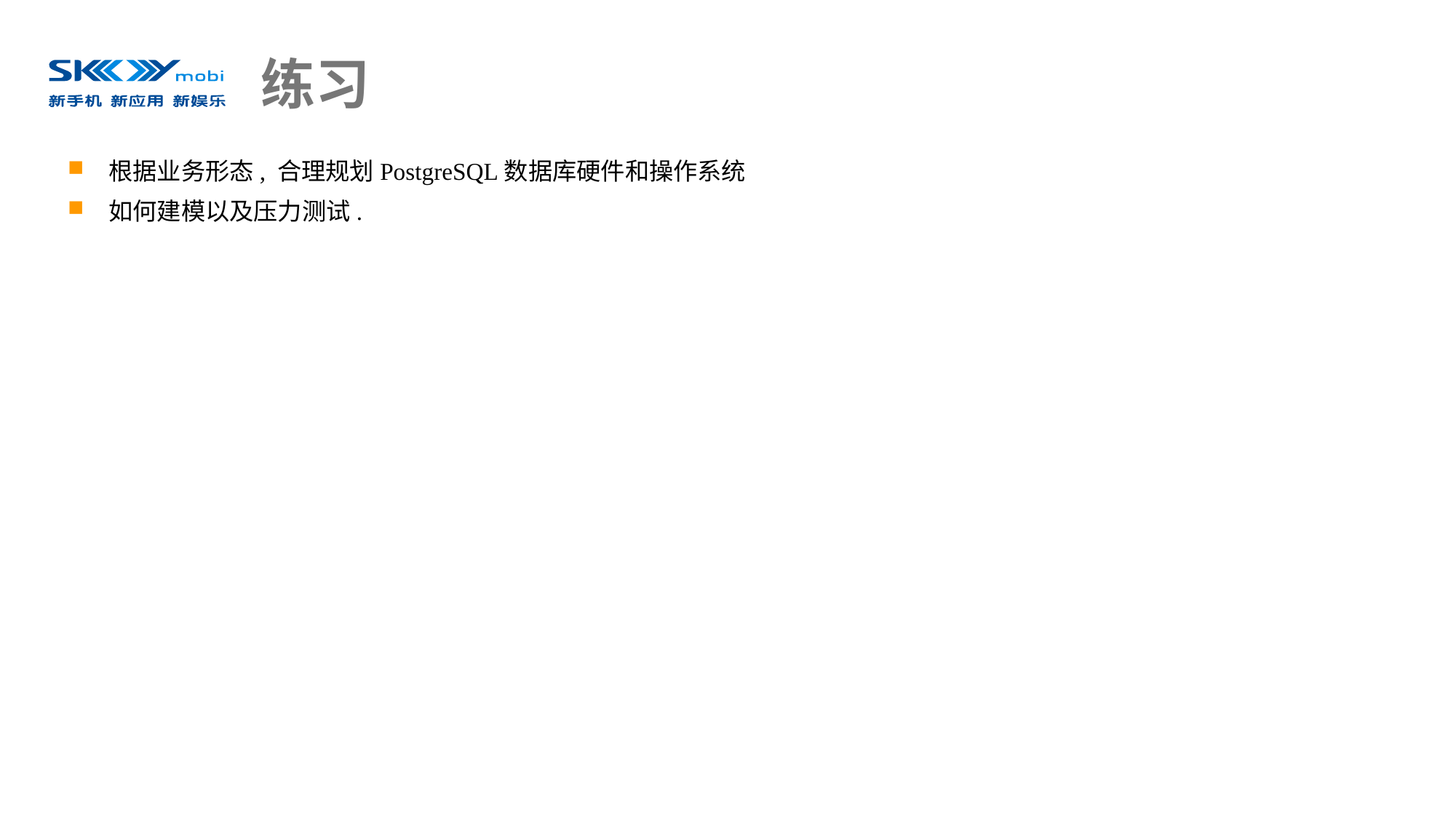

# 练习
根据业务形态, 合理规划PostgreSQL数据库硬件和操作系统
如何建模以及压力测试.